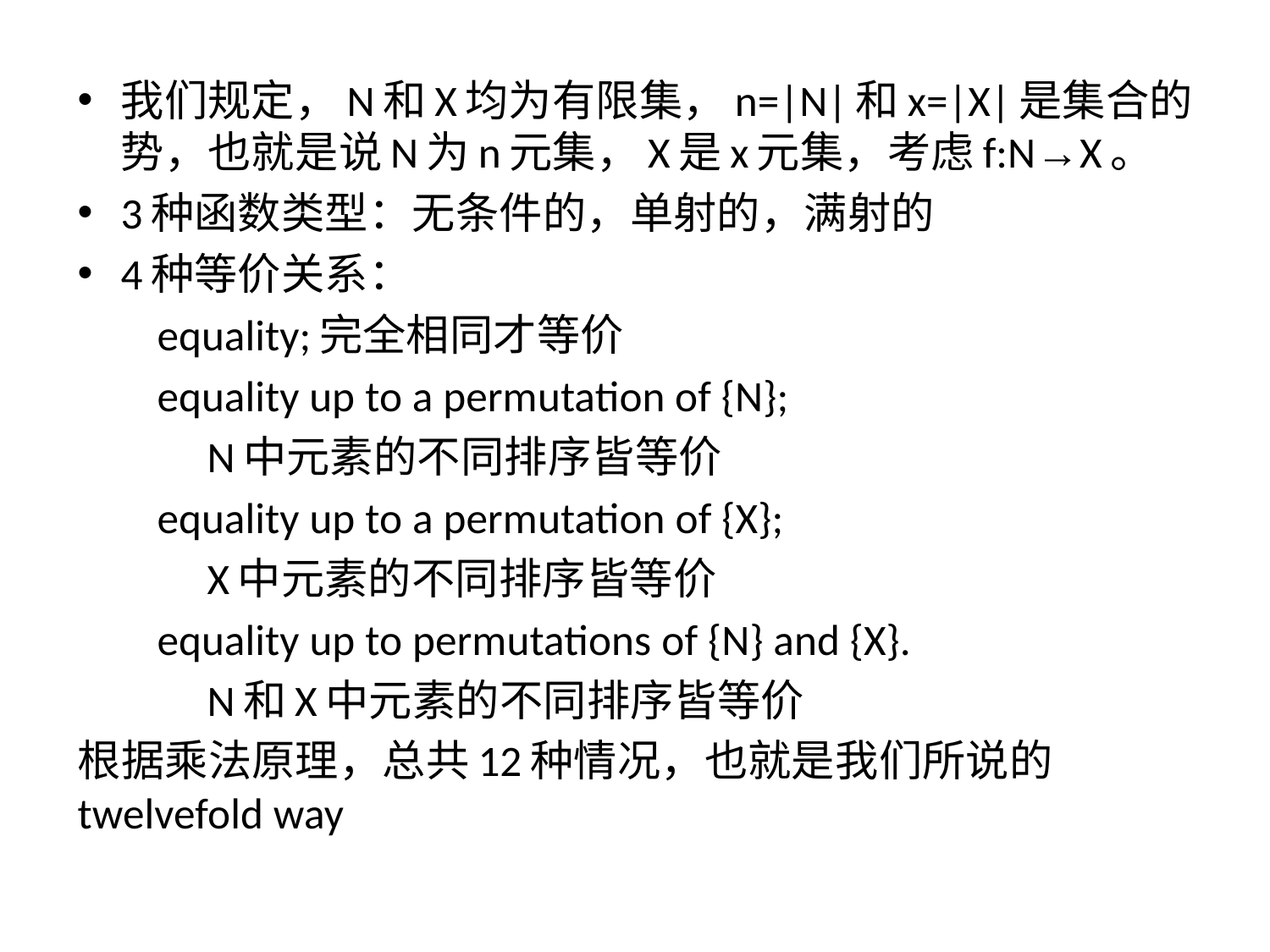

我们规定，N和X均为有限集，n=|N|和x=|X|是集合的势，也就是说N为n元集，X是x元集，考虑f:N→X。
3种函数类型：无条件的，单射的，满射的
4种等价关系：
        equality;完全相同才等价
        equality up to a permutation of {N};
             N中元素的不同排序皆等价
        equality up to a permutation of {X};
             X中元素的不同排序皆等价
        equality up to permutations of {N} and {X}.
             N和X中元素的不同排序皆等价
根据乘法原理，总共12种情况，也就是我们所说的twelvefold way